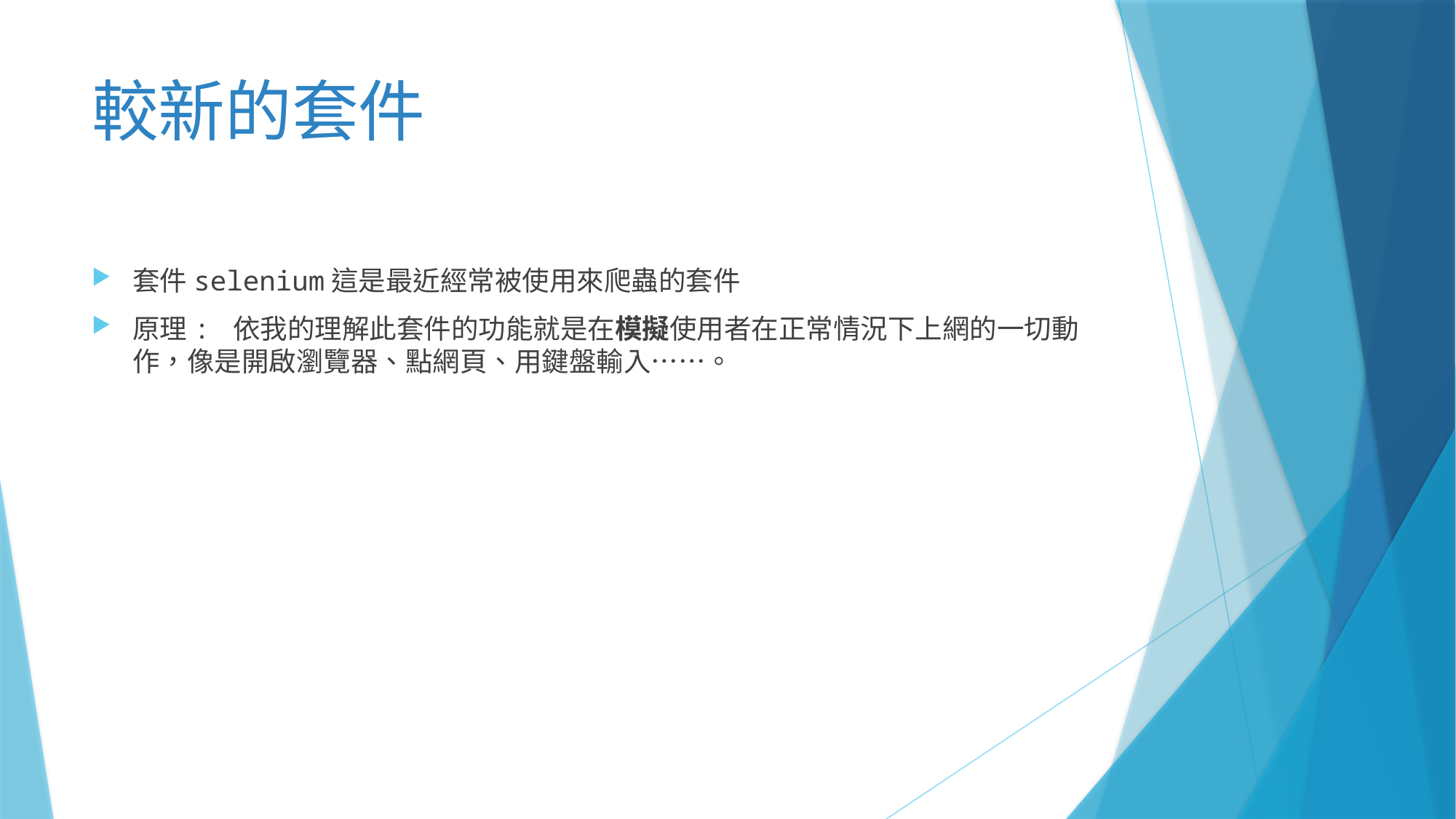

# 較新的套件
套件selenium這是最近經常被使用來爬蟲的套件
原理: 依我的理解此套件的功能就是在模擬使用者在正常情況下上網的一切動作，像是開啟瀏覽器、點網頁、用鍵盤輸入……。